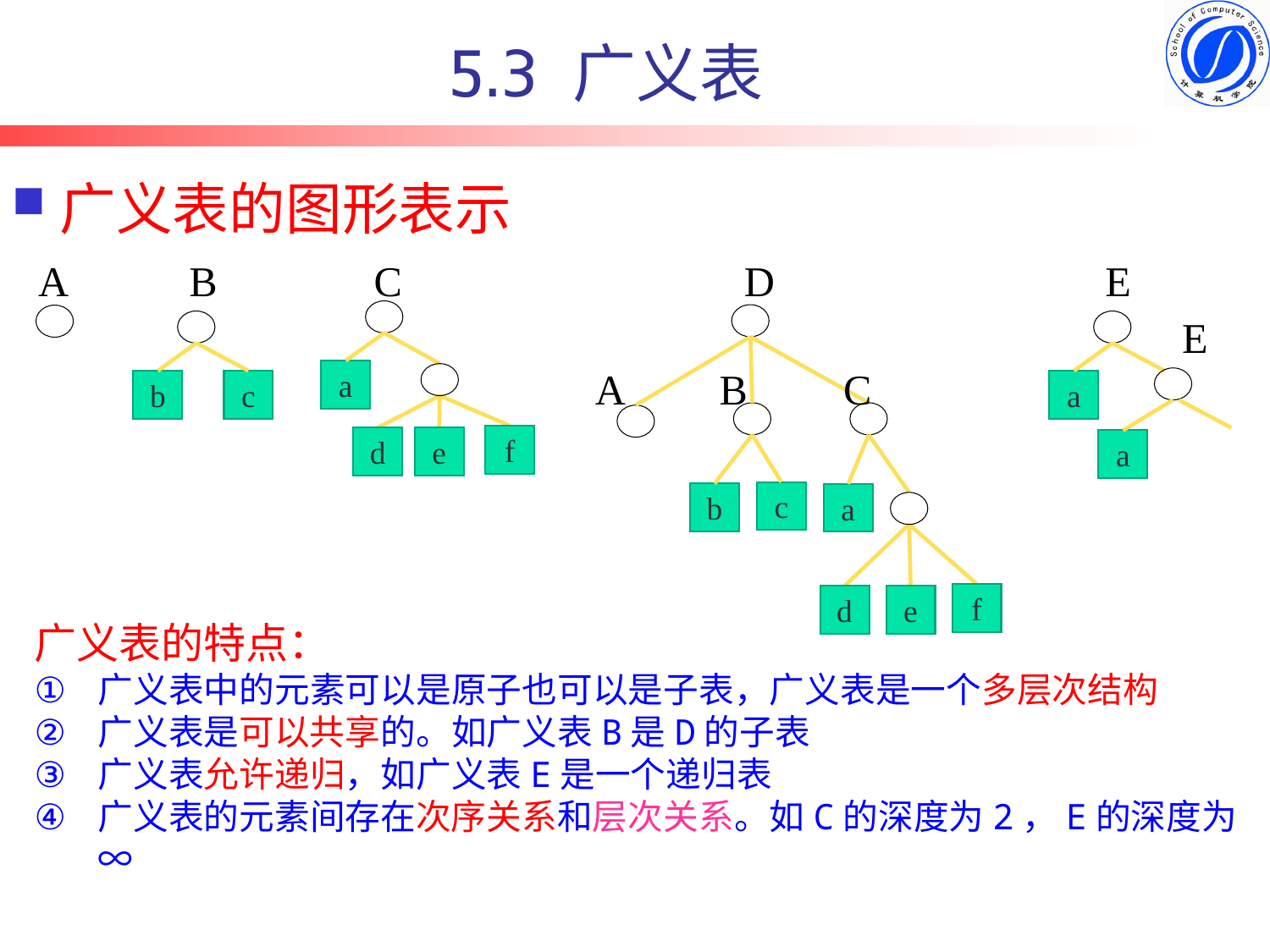

5.3 广义表
# 广义表的图形表示
A

B

b
c
C

a

f
d
e
D

A
B
C

c
b
a

f
d
e
E
E

a
a
广义表的特点：
广义表中的元素可以是原子也可以是子表，广义表是一个多层次结构
广义表是可以共享的。如广义表B是D的子表
广义表允许递归，如广义表E是一个递归表
广义表的元素间存在次序关系和层次关系。如C的深度为2，E的深度为∞